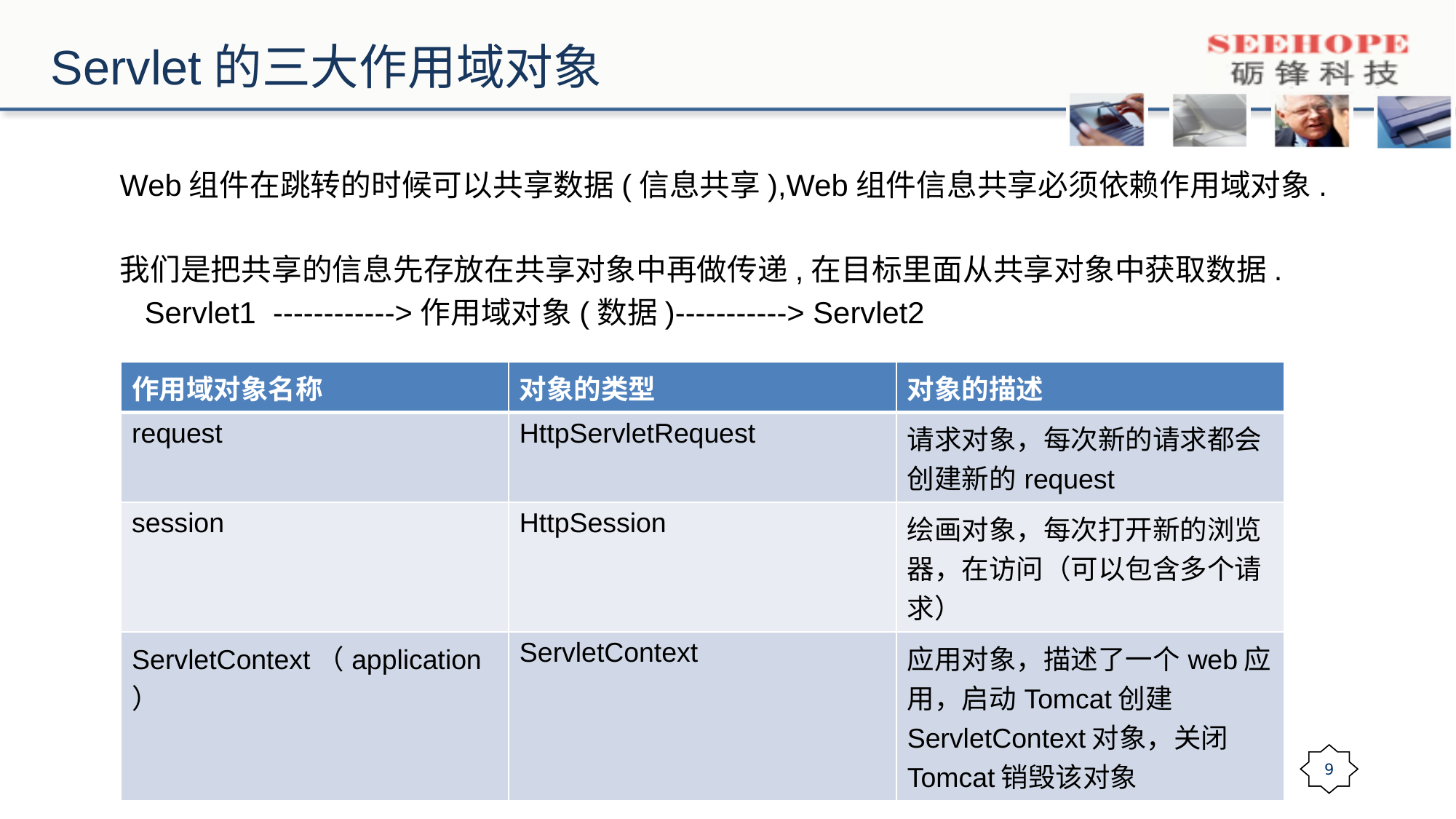

# Servlet的三大作用域对象
Web组件在跳转的时候可以共享数据(信息共享),Web组件信息共享必须依赖作用域对象.

我们是把共享的信息先存放在共享对象中再做传递,在目标里面从共享对象中获取数据.
   Servlet1  ------------>作用域对象(数据)-----------> Servlet2

| 作用域对象名称 | 对象的类型 | 对象的描述 |
| --- | --- | --- |
| request | HttpServletRequest | 请求对象，每次新的请求都会创建新的request |
| session | HttpSession | 绘画对象，每次打开新的浏览器，在访问（可以包含多个请求） |
| ServletContext（application） | ServletContext | 应用对象，描述了一个web应用，启动Tomcat创建ServletContext对象，关闭Tomcat销毁该对象 |